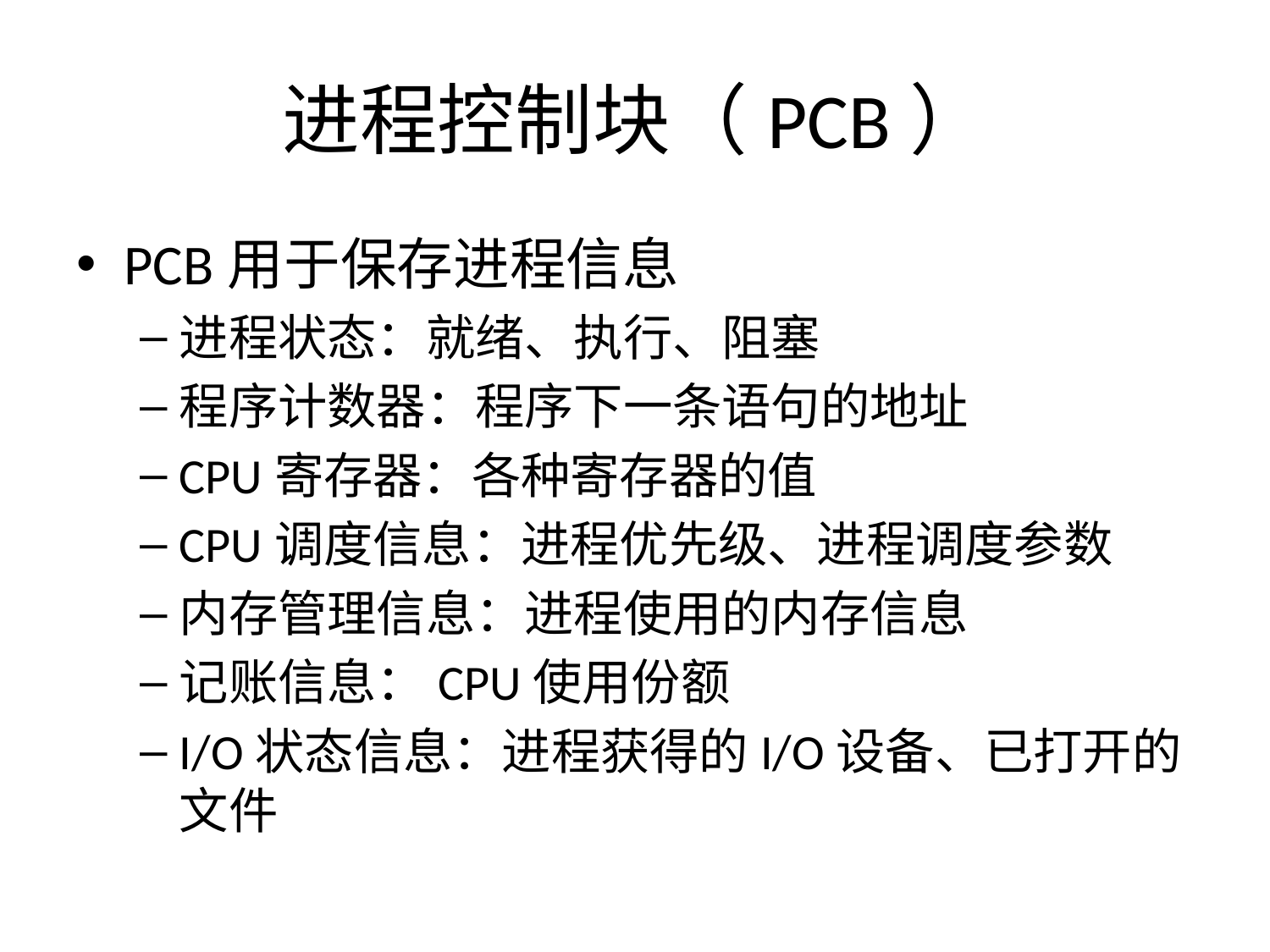

# 进程控制块（PCB）
PCB用于保存进程信息
进程状态：就绪、执行、阻塞
程序计数器：程序下一条语句的地址
CPU寄存器：各种寄存器的值
CPU调度信息：进程优先级、进程调度参数
内存管理信息：进程使用的内存信息
记账信息：CPU使用份额
I/O状态信息：进程获得的I/O设备、已打开的文件